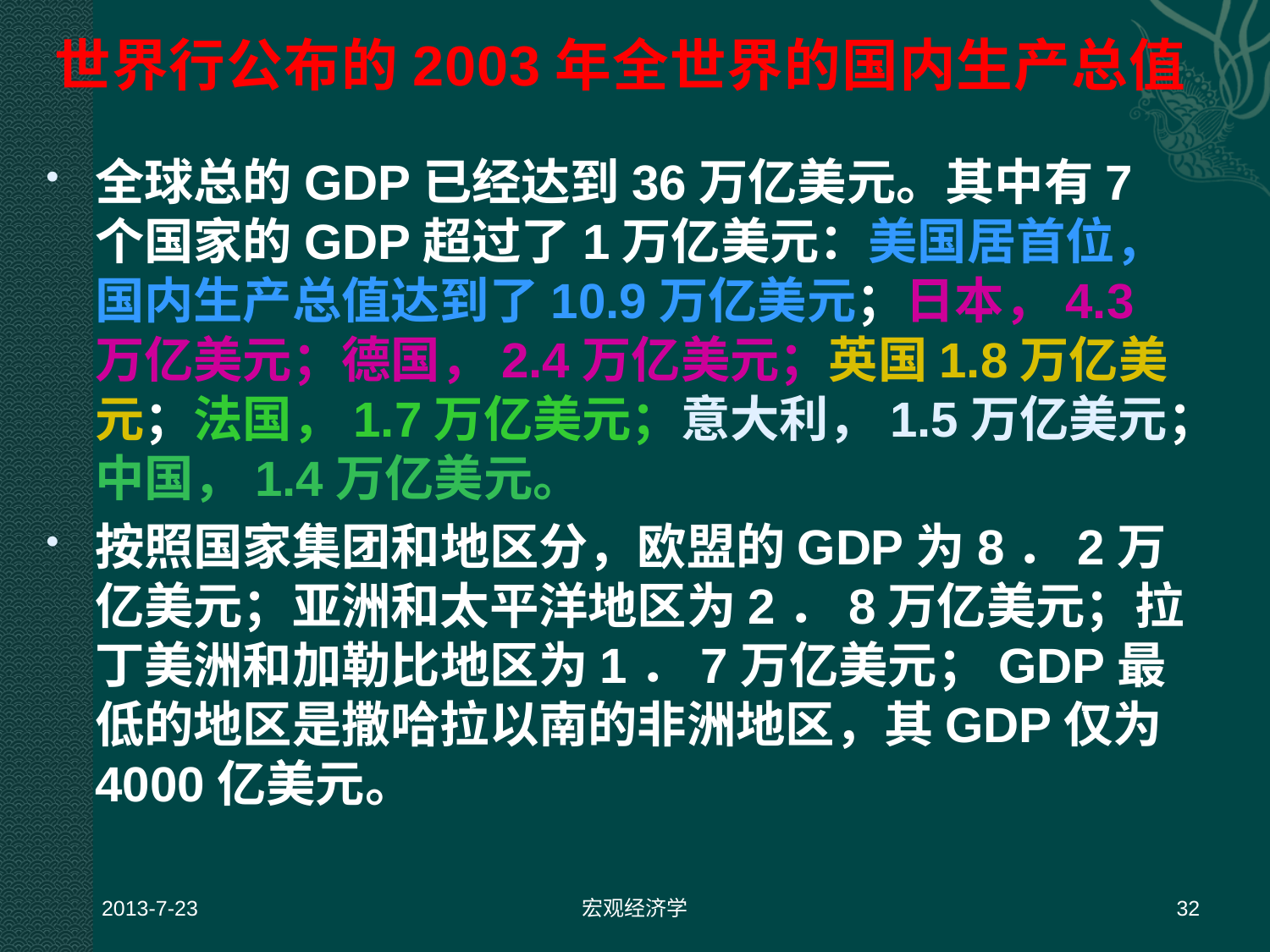

# 世界行公布的2003年全世界的国内生产总值
全球总的GDP已经达到36万亿美元。其中有7个国家的GDP超过了1万亿美元：美国居首位，国内生产总值达到了10.9万亿美元；日本，4.3万亿美元；德国，2.4万亿美元；英国1.8万亿美元；法国，1.7万亿美元；意大利，1.5万亿美元；中国，1.4万亿美元。
按照国家集团和地区分，欧盟的GDP为8．2万亿美元；亚洲和太平洋地区为2．8万亿美元；拉丁美洲和加勒比地区为1．7万亿美元；GDP最低的地区是撒哈拉以南的非洲地区，其GDP仅为4000亿美元。
2013-7-23
宏观经济学
32